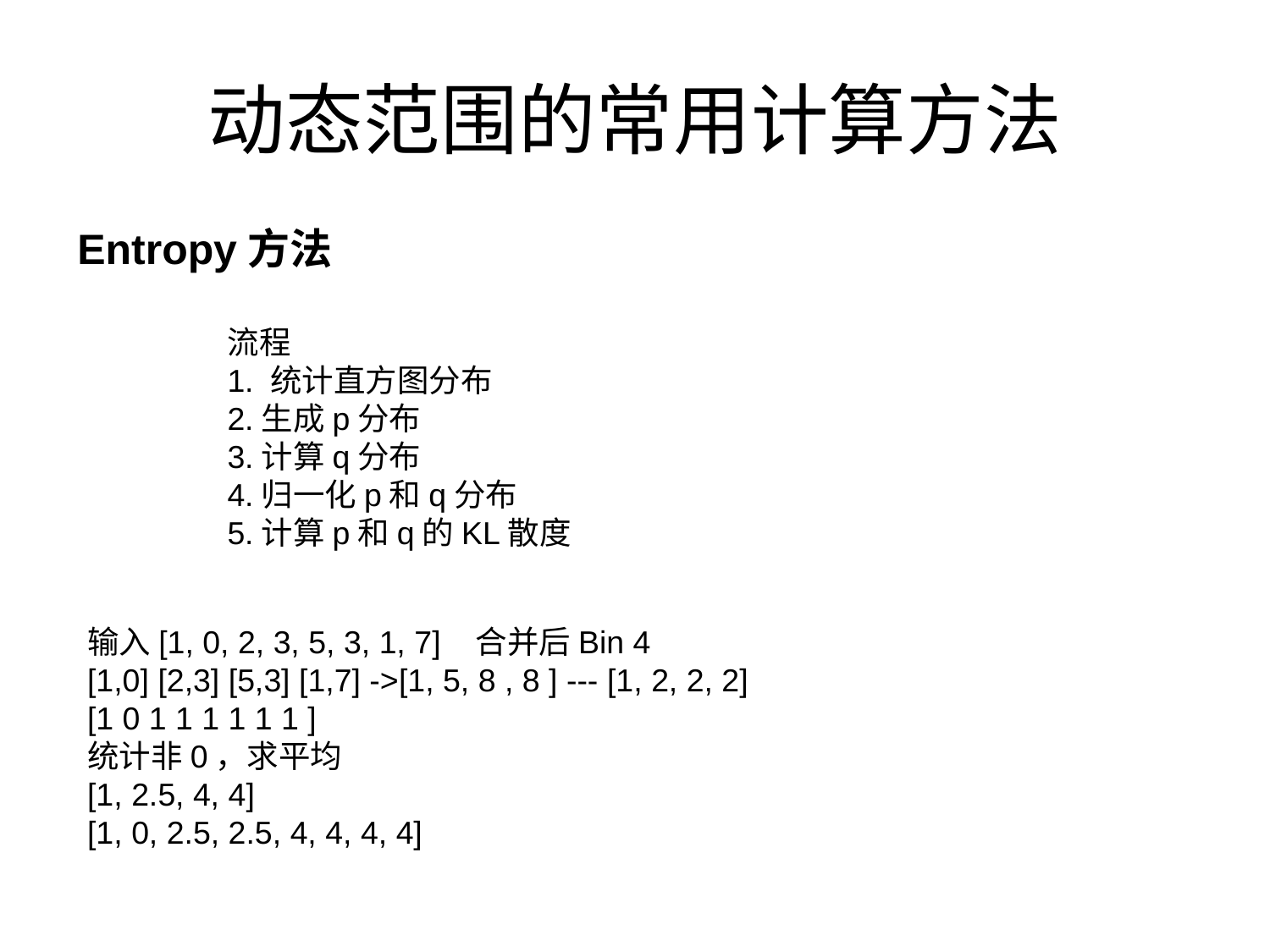

# 动态范围的常用计算方法
Entropy方法
流程
1. 统计直方图分布
2.生成p分布
3.计算q分布
4.归一化p和q分布
5.计算p和q的KL散度
输入[1, 0, 2, 3, 5, 3, 1, 7]   合并后Bin 4
[1,0] [2,3] [5,3] [1,7] ->[1, 5, 8 , 8 ] --- [1, 2, 2, 2]
[1 0 1 1 1 1 1 1 ]
统计非0，求平均
[1, 2.5, 4, 4]
[1, 0, 2.5, 2.5, 4, 4, 4, 4]